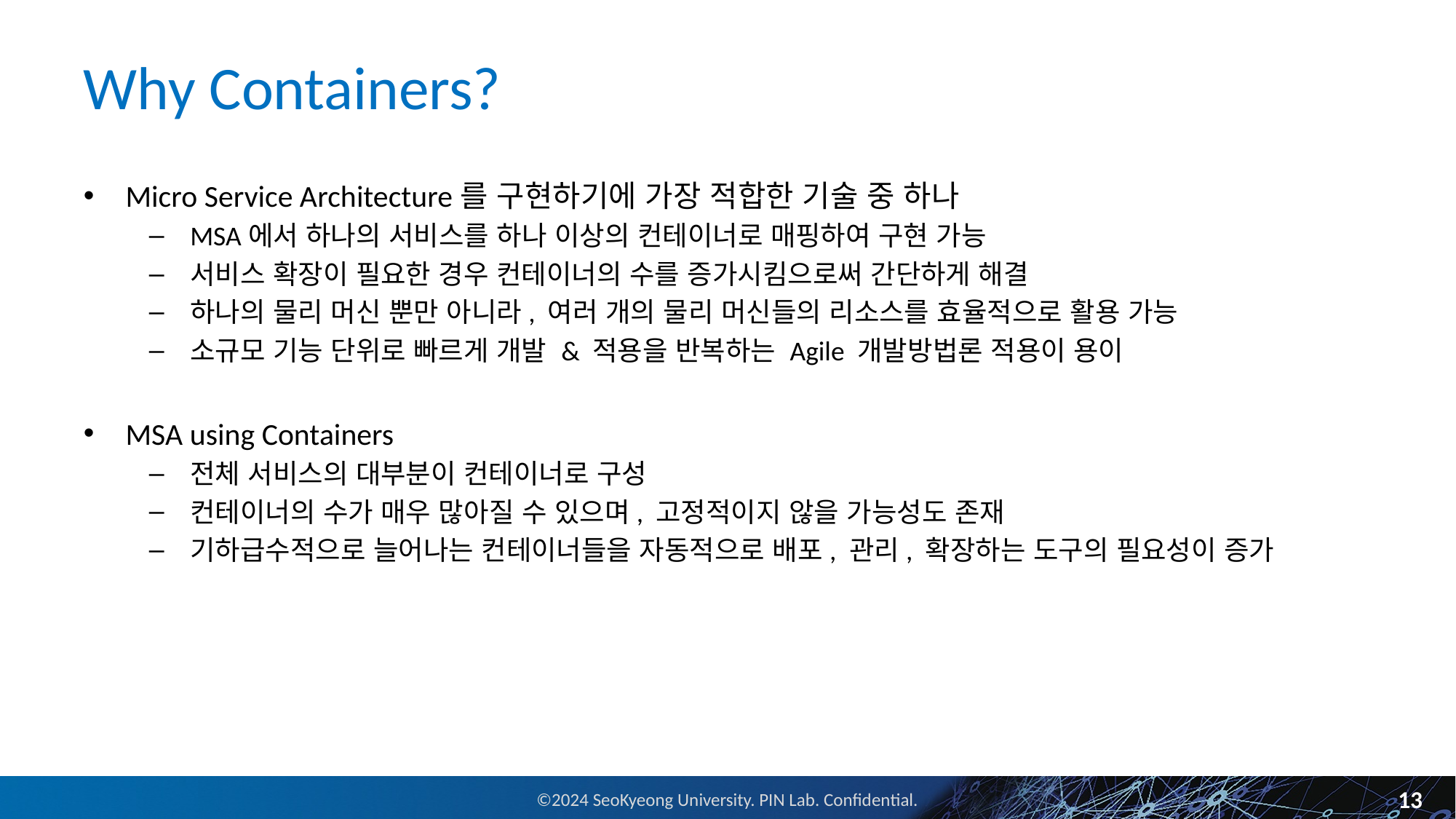

# Why Containers?
Micro Service Architecture를 구현하기에 가장 적합한 기술 중 하나
MSA에서 하나의 서비스를 하나 이상의 컨테이너로 매핑하여 구현 가능
서비스 확장이 필요한 경우 컨테이너의 수를 증가시킴으로써 간단하게 해결
하나의 물리 머신 뿐만 아니라, 여러 개의 물리 머신들의 리소스를 효율적으로 활용 가능
소규모 기능 단위로 빠르게 개발 & 적용을 반복하는 Agile 개발방법론 적용이 용이

MSA using Containers
전체 서비스의 대부분이 컨테이너로 구성
컨테이너의 수가 매우 많아질 수 있으며, 고정적이지 않을 가능성도 존재
기하급수적으로 늘어나는 컨테이너들을 자동적으로 배포, 관리, 확장하는 도구의 필요성이 증가
13